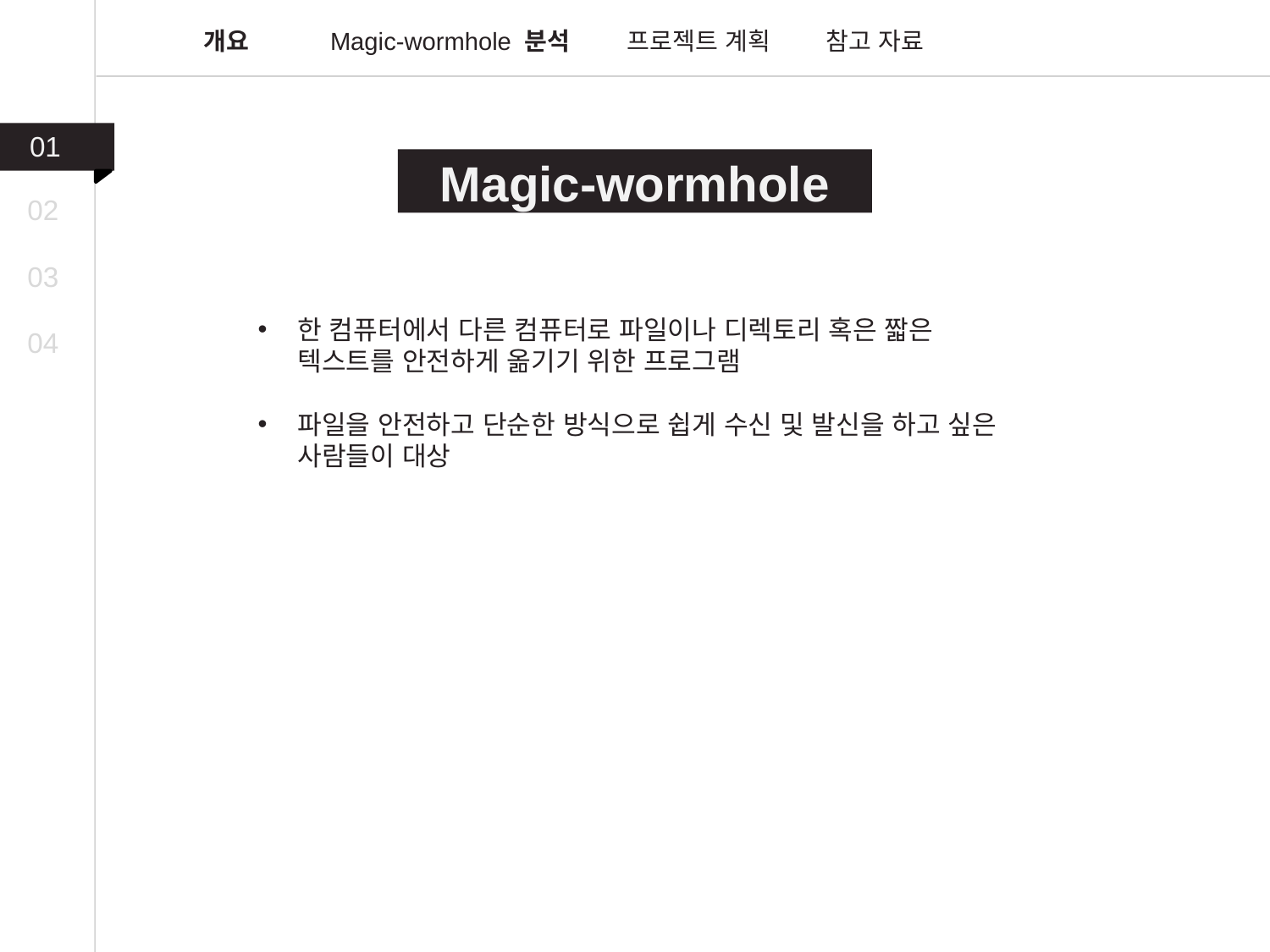

개요
Magic-wormhole 분석
프로젝트 계획
참고 자료
01

Magic-wormhole

02
03
한 컴퓨터에서 다른 컴퓨터로 파일이나 디렉토리 혹은 짧은 텍스트를 안전하게 옮기기 위한 프로그램

파일을 안전하고 단순한 방식으로 쉽게 수신 및 발신을 하고 싶은 사람들이 대상
04